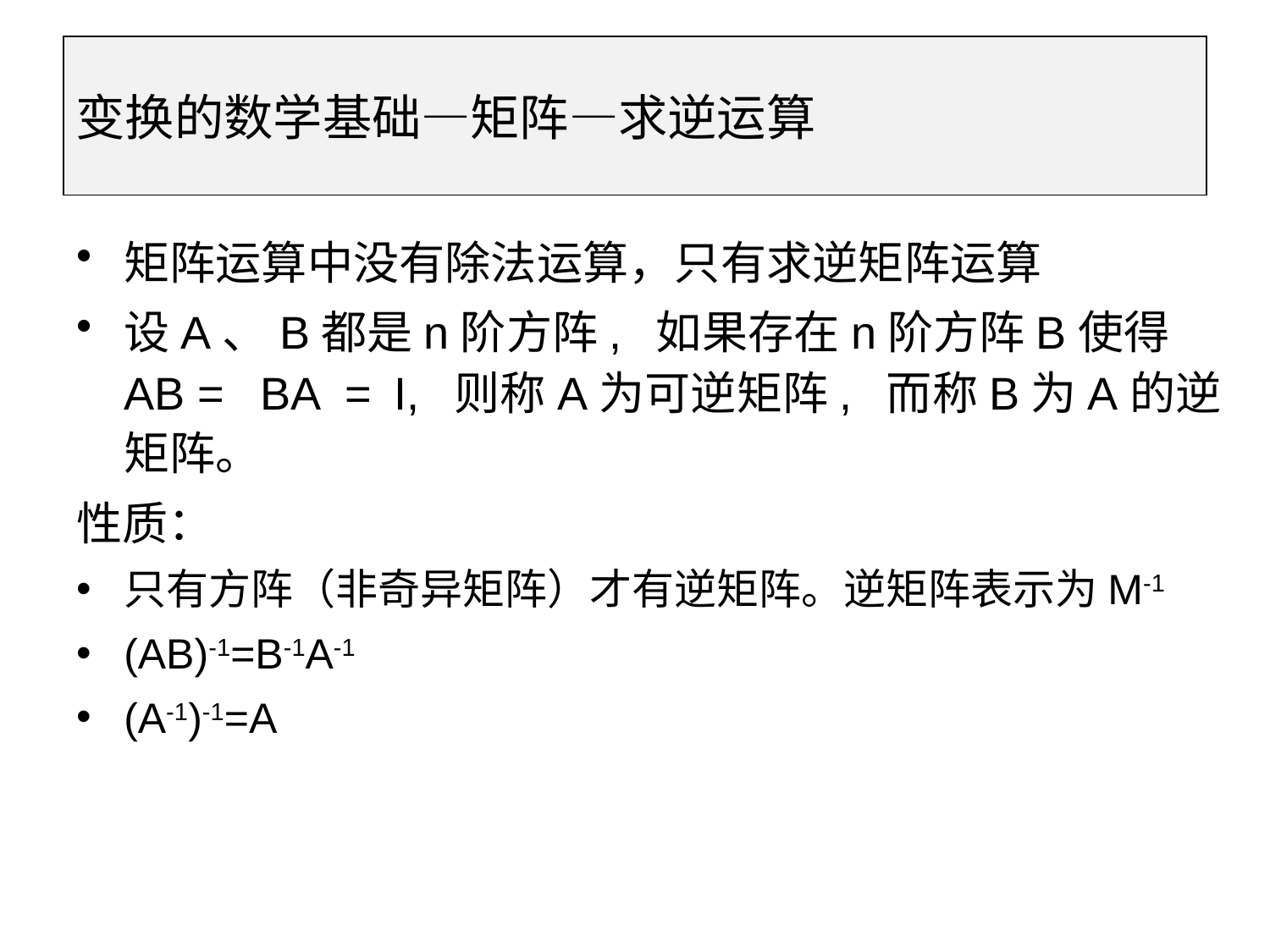

变换的数学基础—矩阵—求逆运算
矩阵运算中没有除法运算，只有求逆矩阵运算
设A、B都是n阶方阵, 如果存在n阶方阵B使得AB =  BA = I, 则称A为可逆矩阵, 而称B为A的逆矩阵。
性质：
只有方阵（非奇异矩阵）才有逆矩阵。逆矩阵表示为M-1
(AB)-1=B-1A-1
(A-1)-1=A